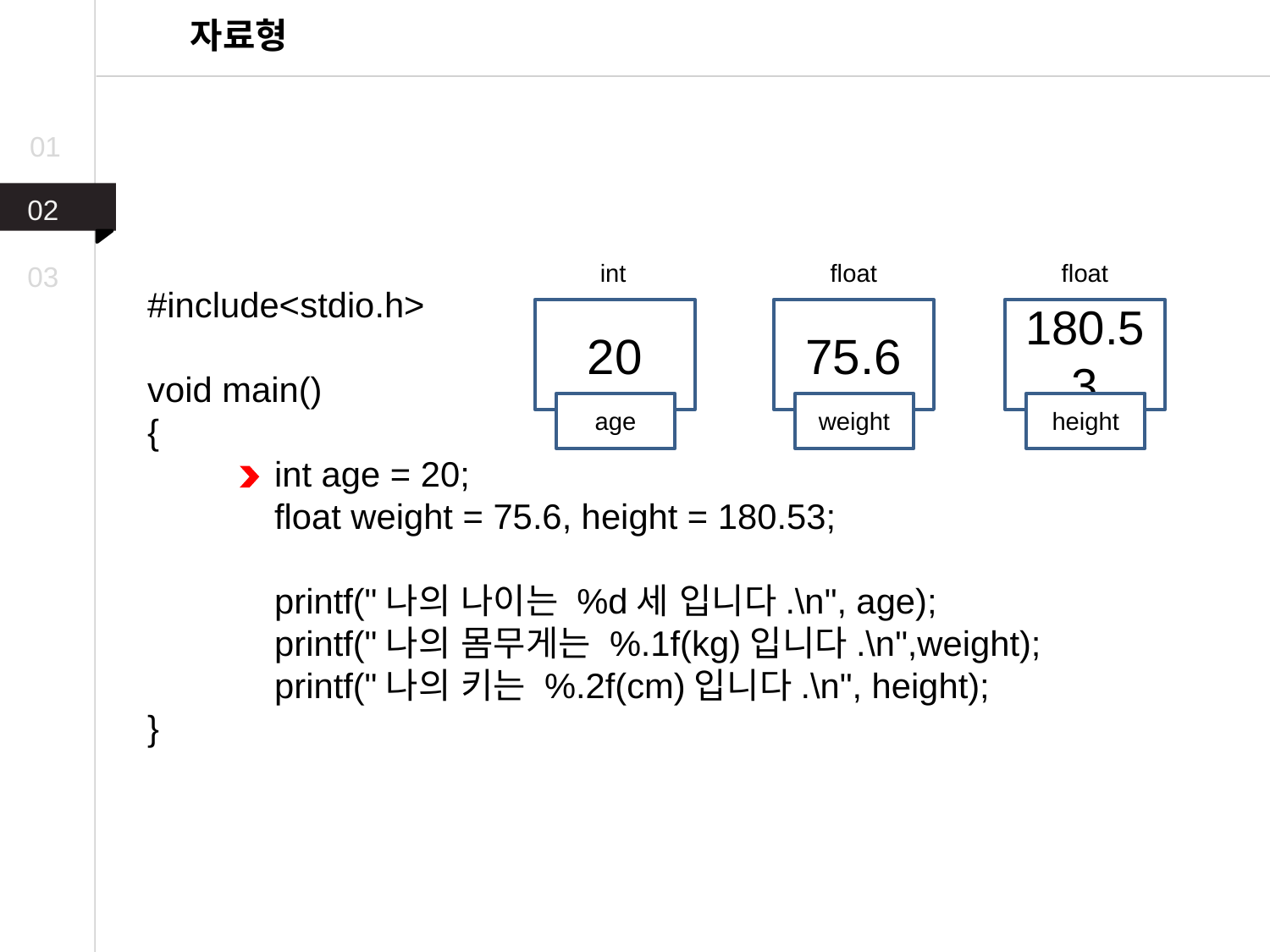

자료형
01

02

float
float
int
03
#include<stdio.h>

void main()
{
	int age = 20;
	float weight = 75.6, height = 180.53;

	printf("나의 나이는 %d세 입니다.\n", age);
	printf("나의 몸무게는 %.1f(kg)입니다.\n",weight);
	printf("나의 키는 %.2f(cm)입니다.\n", height);
}
20
75.6
180.53
age
weight
height